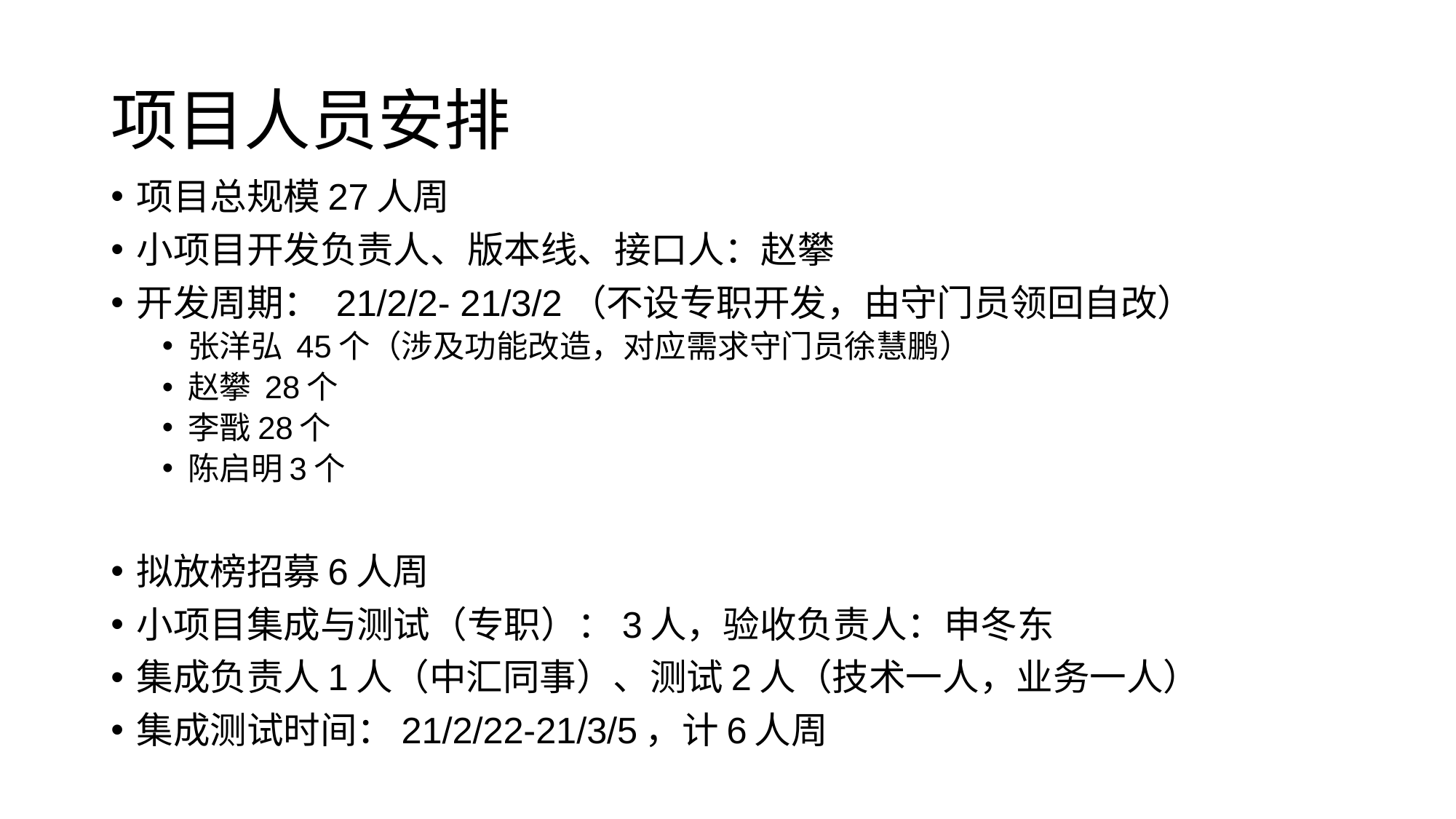

# 项目人员安排
项目总规模27人周
小项目开发负责人、版本线、接口人：赵攀
开发周期： 21/2/2- 21/3/2（不设专职开发，由守门员领回自改）
张洋弘 45个（涉及功能改造，对应需求守门员徐慧鹏）
赵攀 28个
李戬28个
陈启明3个

拟放榜招募6人周
小项目集成与测试（专职）：3人，验收负责人：申冬东
集成负责人1人（中汇同事）、测试2人（技术一人，业务一人）
集成测试时间：21/2/22-21/3/5，计6人周